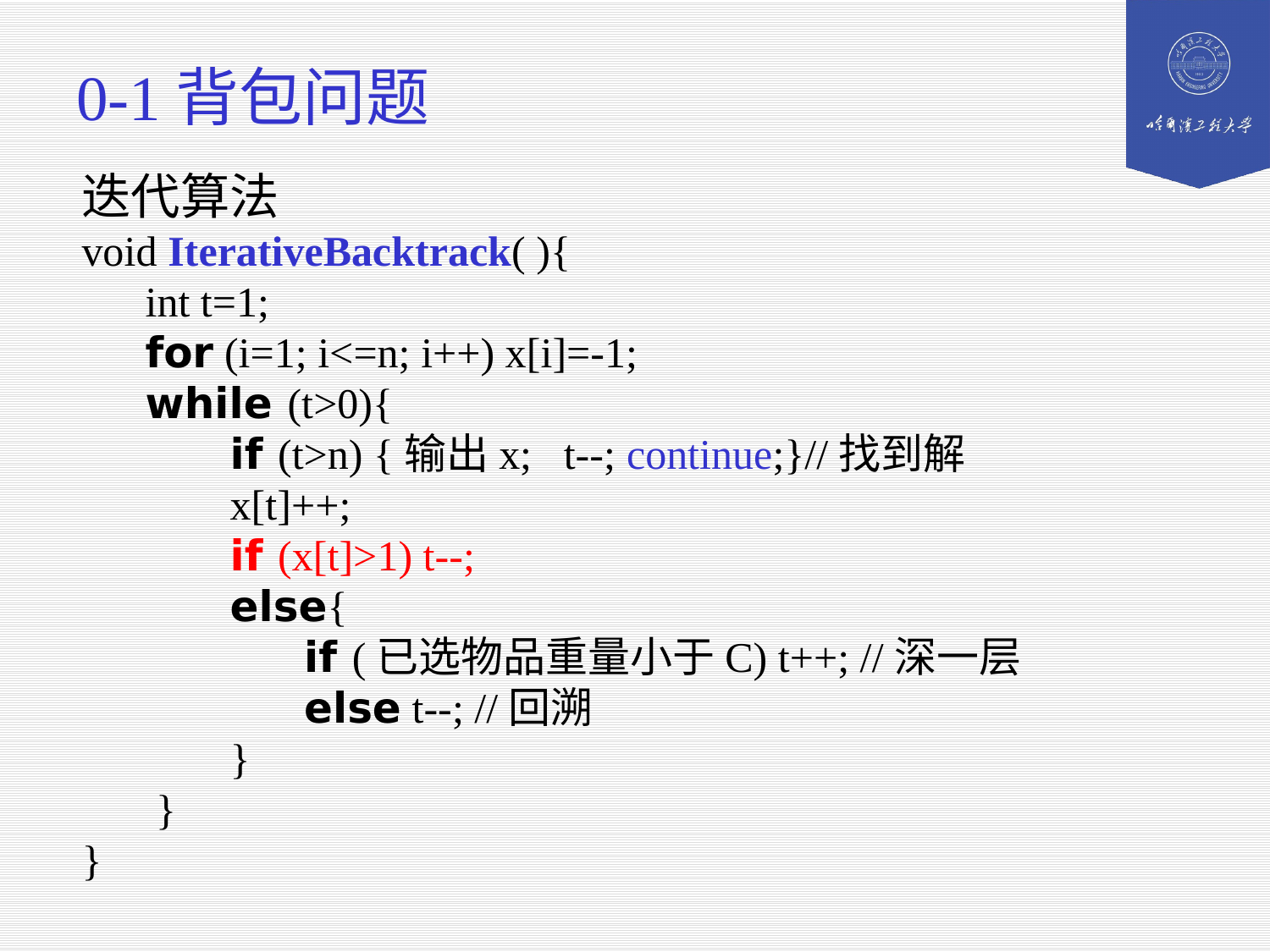

# 0-1背包问题
迭代算法
void IterativeBacktrack( ){
      int t=1;
      for (i=1; i<=n; i++) x[i]=-1;
      while (t>0){
              if (t>n) {输出x;   t--; continue;}//找到解
              x[t]++;
              if (x[t]>1) t--;
              else{
                     if (已选物品重量小于C) t++; //深一层
                     else t--; //回溯
              }
       }
}